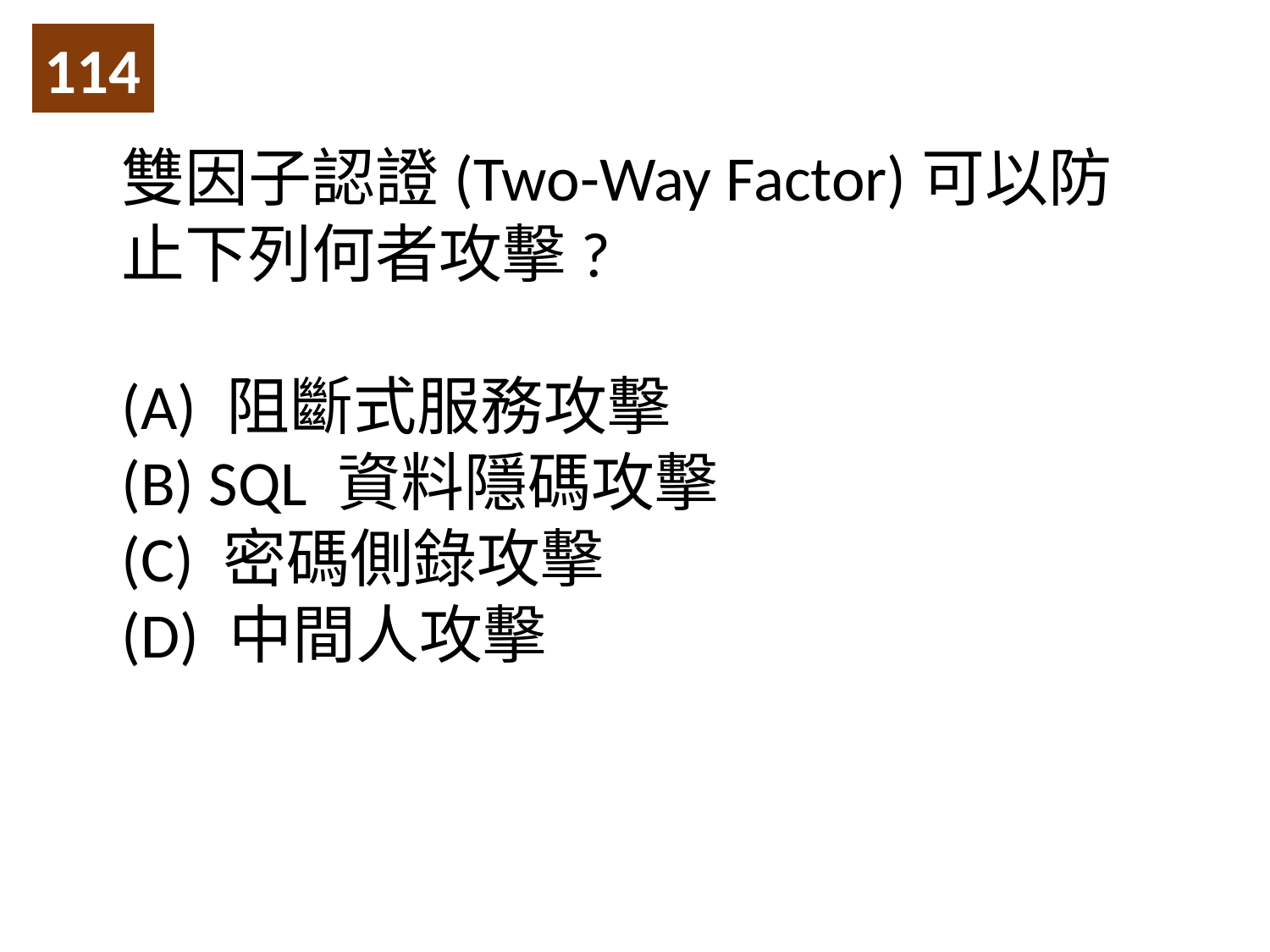

114
雙因子認證(Two-Way Factor)可以防止下列何者攻擊?

(A) 阻斷式服務攻擊
(B) SQL 資料隱碼攻擊
(C) 密碼側錄攻擊
(D) 中間人攻擊